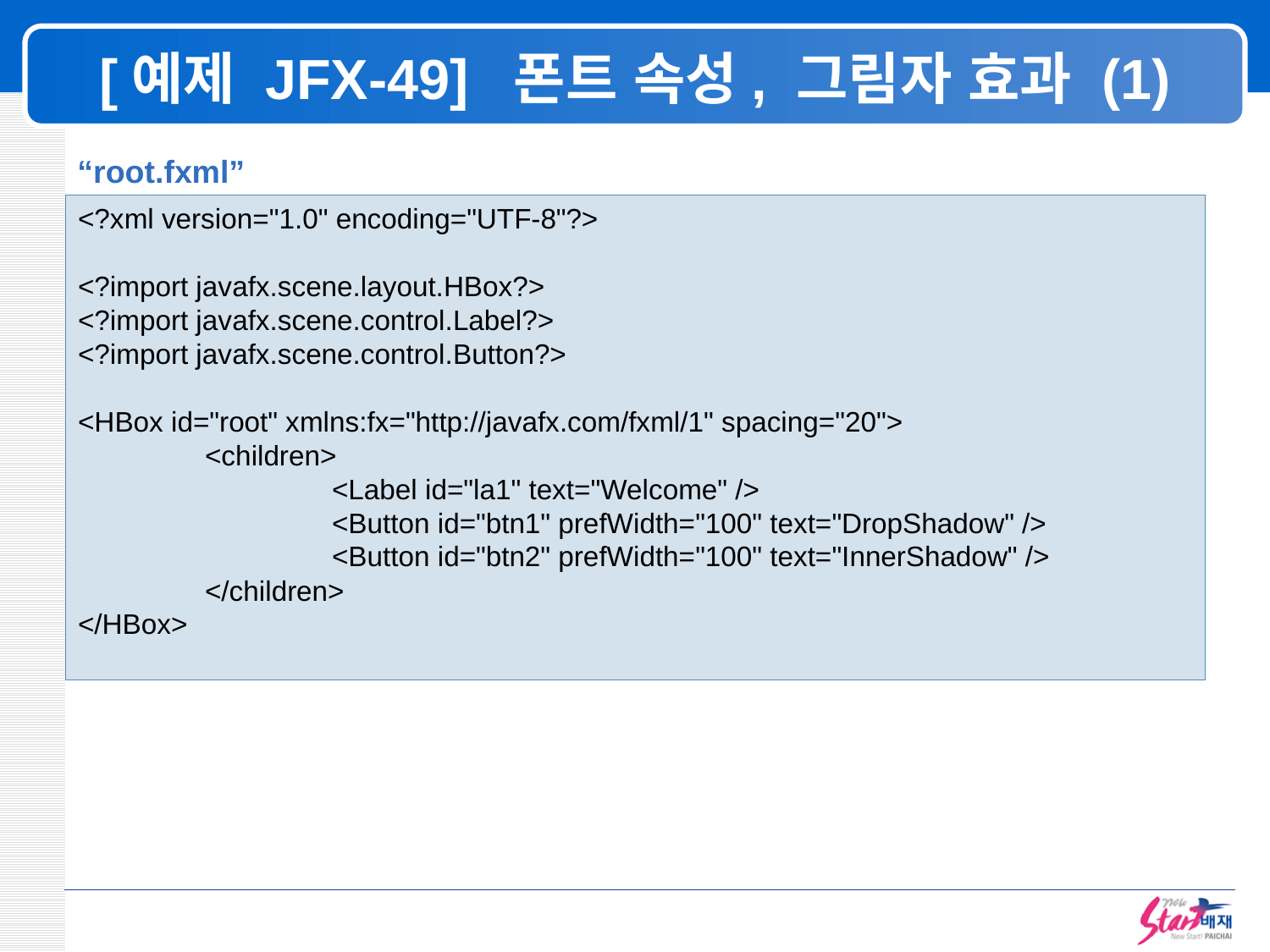

# [예제 JFX-49]  폰트 속성, 그림자 효과 (1)
“root.fxml”
<?xml version="1.0" encoding="UTF-8"?>

<?import javafx.scene.layout.HBox?>
<?import javafx.scene.control.Label?>
<?import javafx.scene.control.Button?>

<HBox id="root" xmlns:fx="http://javafx.com/fxml/1" spacing="20">
	<children>
		<Label id="la1" text="Welcome" />
		<Button id="btn1" prefWidth="100" text="DropShadow" />
		<Button id="btn2" prefWidth="100" text="InnerShadow" />
	</children>
</HBox>